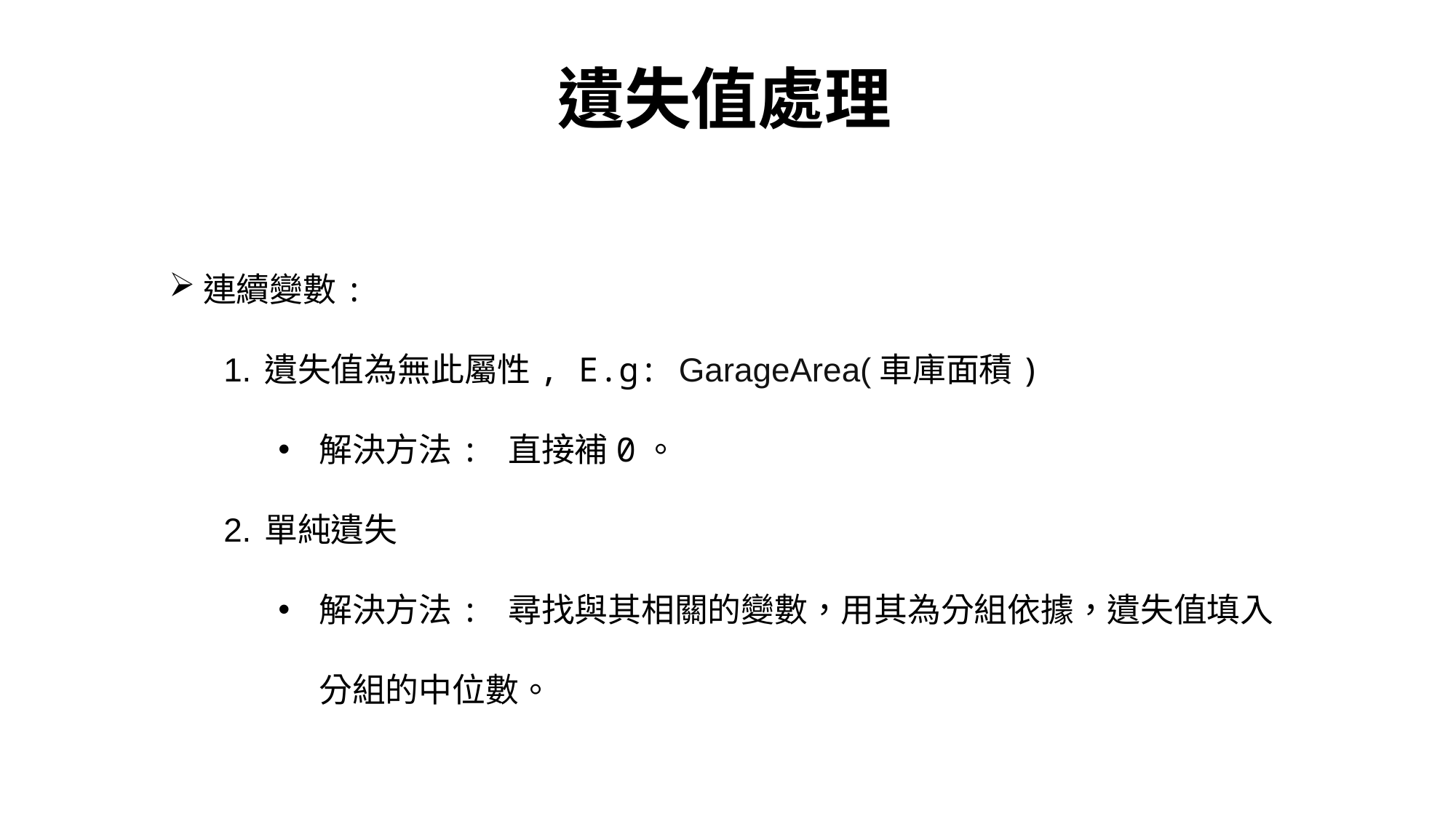

# 遺失值處理
連續變數:
遺失值為無此屬性, E.g: GarageArea(車庫面積)
解決方法: 直接補0。
單純遺失
解決方法: 尋找與其相關的變數，用其為分組依據，遺失值填入分組的中位數。